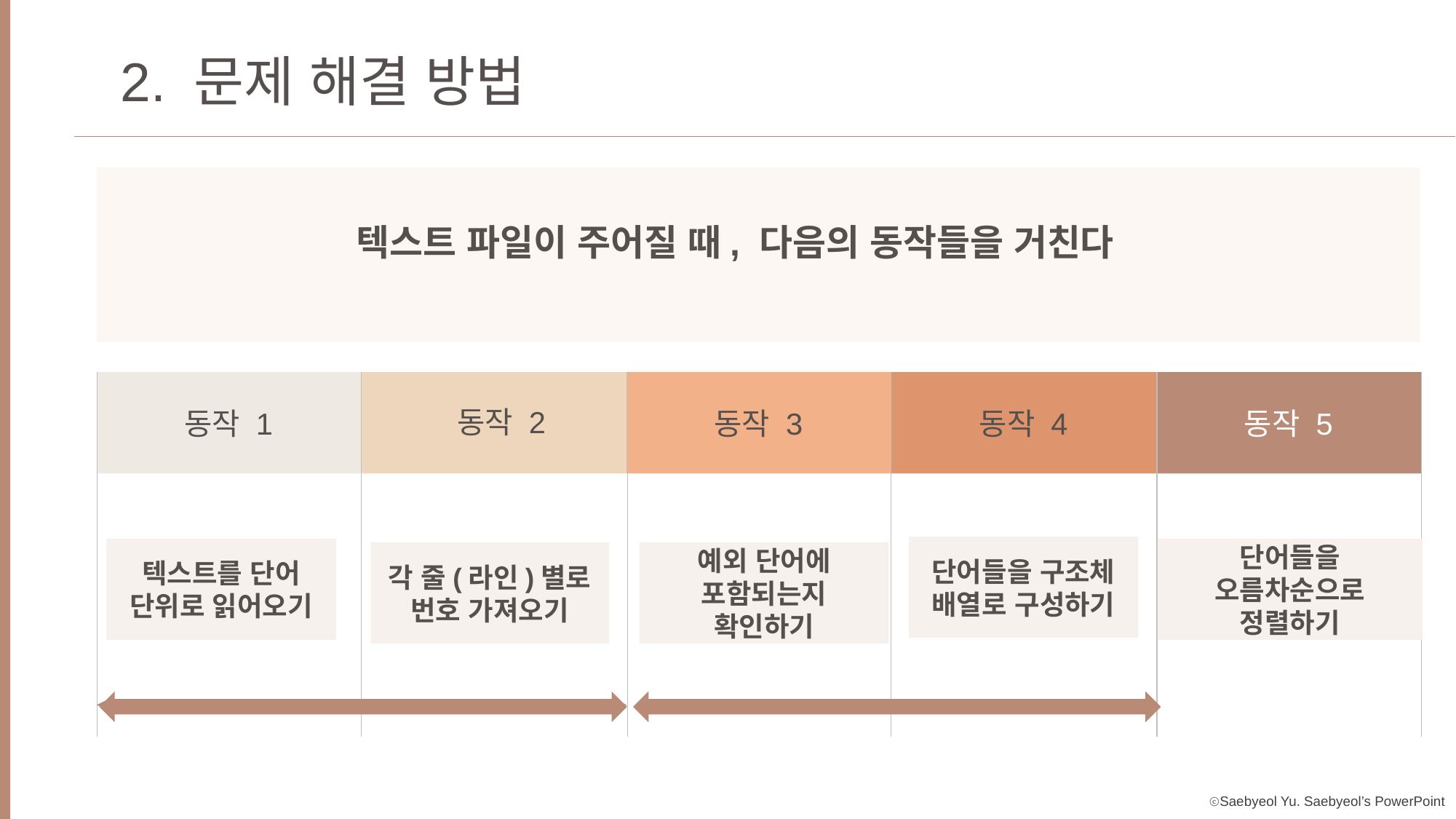

2. 문제 해결 방법

텍스트 파일이 주어질 때, 다음의 동작들을 거친다

동작 1

동작 3
동작 4
동작 5
동작 2
단어들을 구조체 배열로 구성하기
텍스트를 단어 단위로 읽어오기
단어들을 오름차순으로 정렬하기
각 줄(라인)별로 번호 가져오기
예외 단어에 포함되는지 확인하기